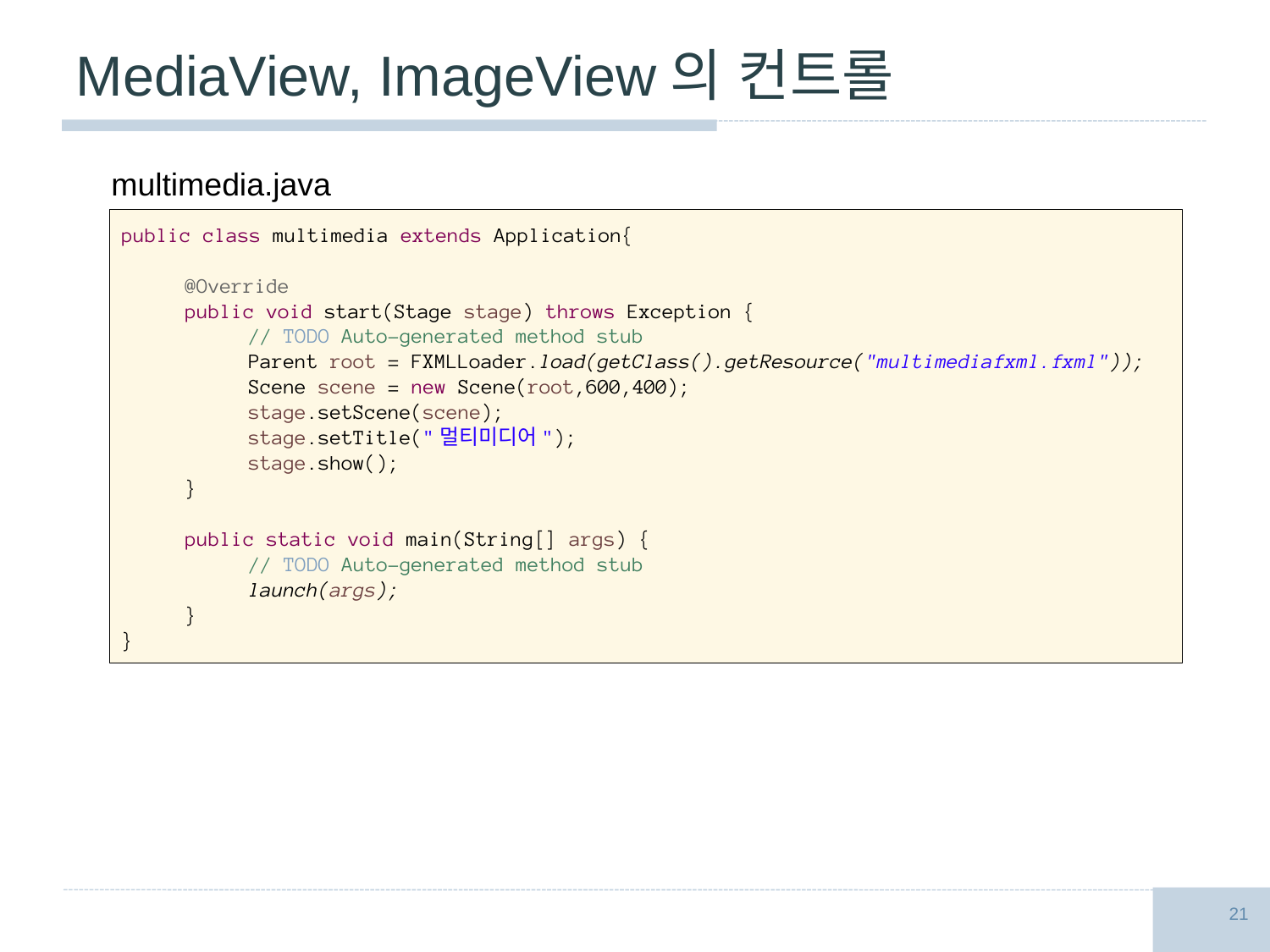

# MediaView, ImageView의 컨트롤
multimedia.java
public class multimedia extends Application{

@Override
public void start(Stage stage) throws Exception {
// TODO Auto-generated method stub
Parent root = FXMLLoader.load(getClass().getResource("multimediafxml.fxml"));
Scene scene = new Scene(root,600,400);
stage.setScene(scene);
stage.setTitle("멀티미디어");
stage.show();
}

public static void main(String[] args) {
// TODO Auto-generated method stub
launch(args);
}
}